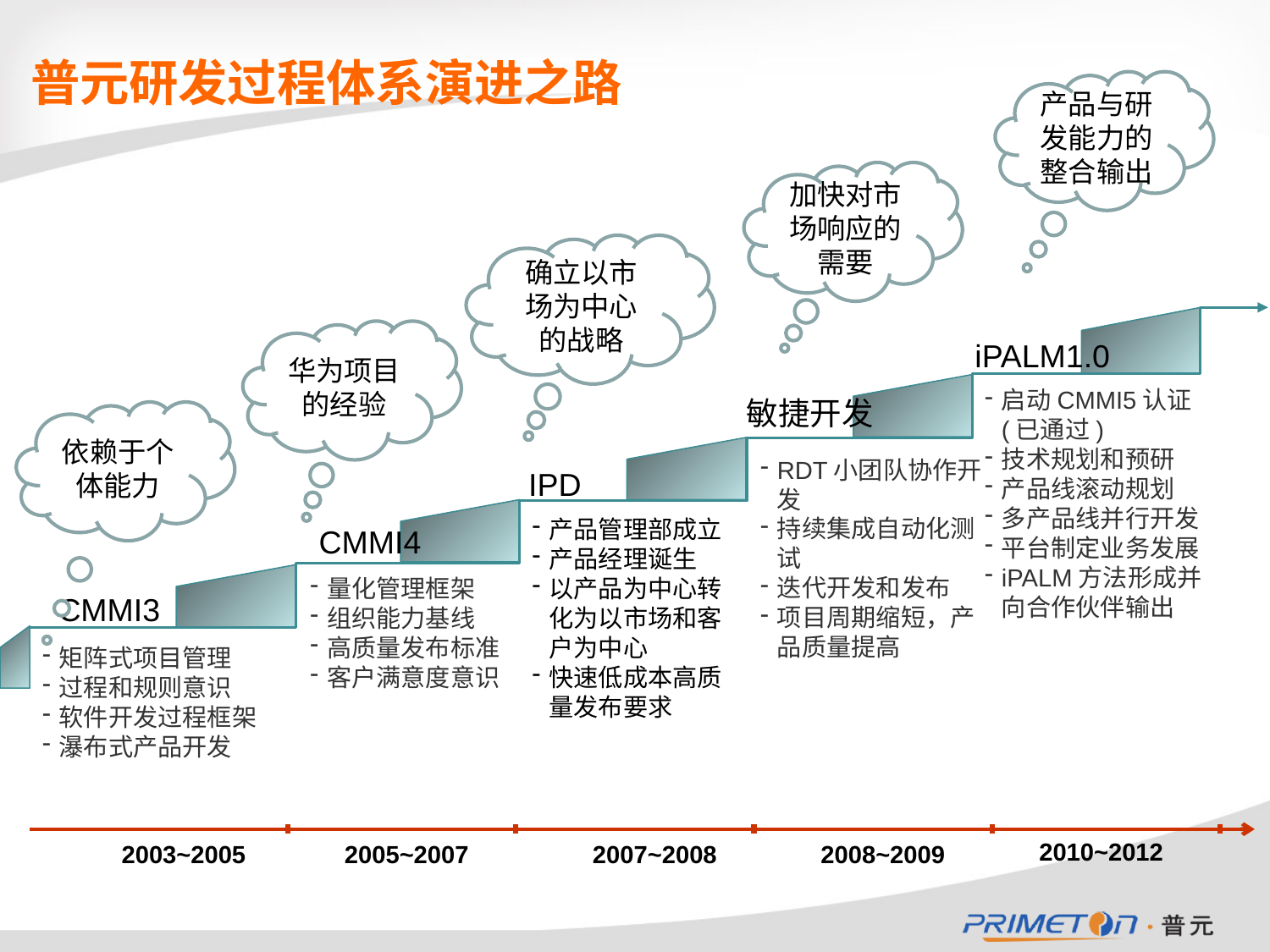

# 普元研发过程体系演进之路
产品与研发能力的整合输出
加快对市场响应的需要
确立以市场为中心的战略

华为项目的经验
iPALM1.0
启动CMMI5认证(已通过)
技术规划和预研
产品线滚动规划
多产品线并行开发
平台制定业务发展
iPALM方法形成并向合作伙伴输出
敏捷开发
依赖于个体能力
RDT小团队协作开发
持续集成自动化测试
迭代开发和发布
项目周期缩短，产品质量提高
IPD
产品管理部成立
产品经理诞生
以产品为中心转化为以市场和客户为中心
快速低成本高质量发布要求
CMMI4
量化管理框架
组织能力基线
高质量发布标准
客户满意度意识

CMMI3
矩阵式项目管理
过程和规则意识
软件开发过程框架
瀑布式产品开发

2010~2012
2003~2005
2005~2007
2007~2008
2008~2009